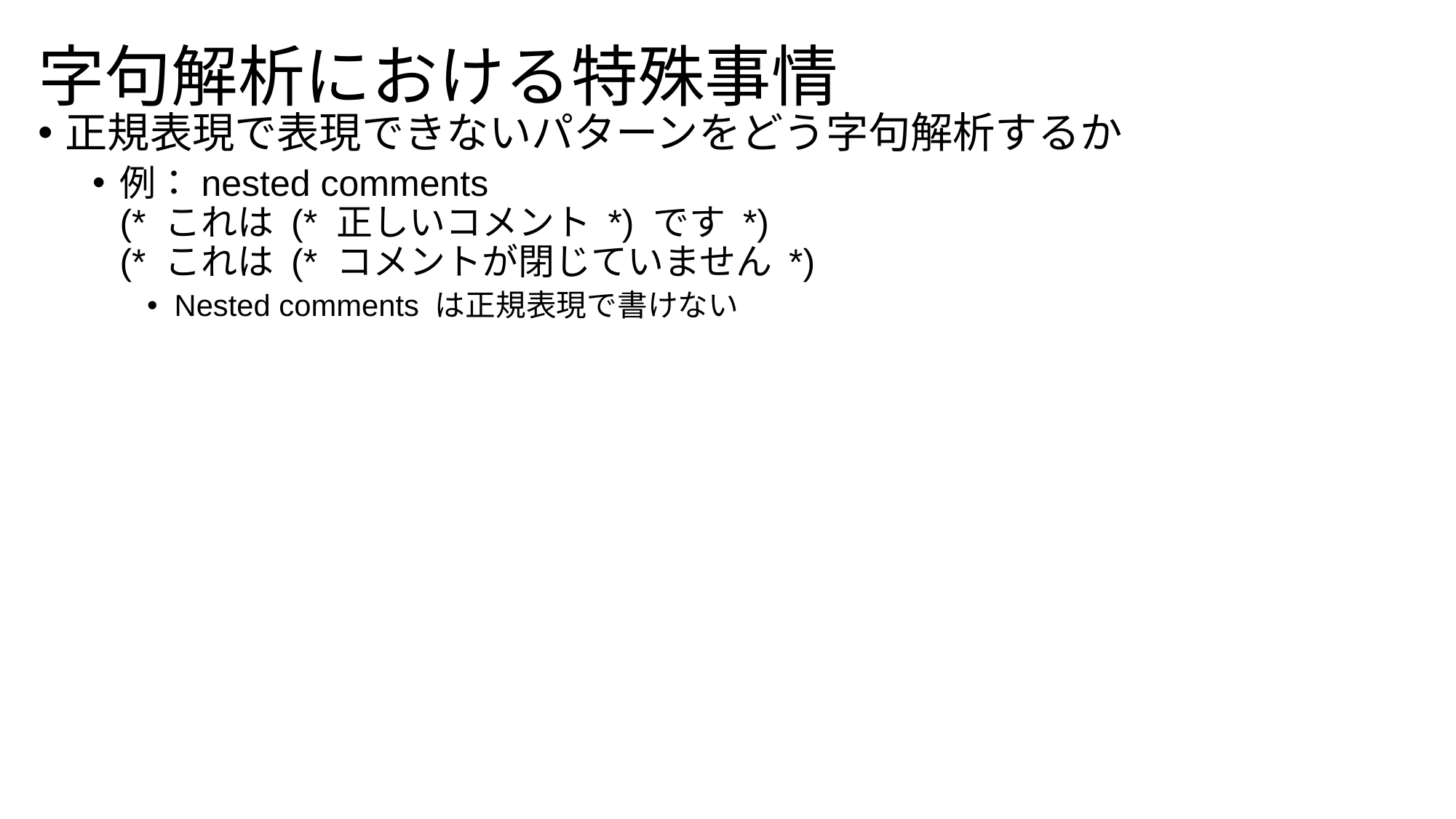

# 字句解析における特殊事情
正規表現で表現できないパターンをどう字句解析するか
例：nested comments
(* これは (* 正しいコメント *) です *)
(* これは (* コメントが閉じていません *)
Nested comments は正規表現で書けない